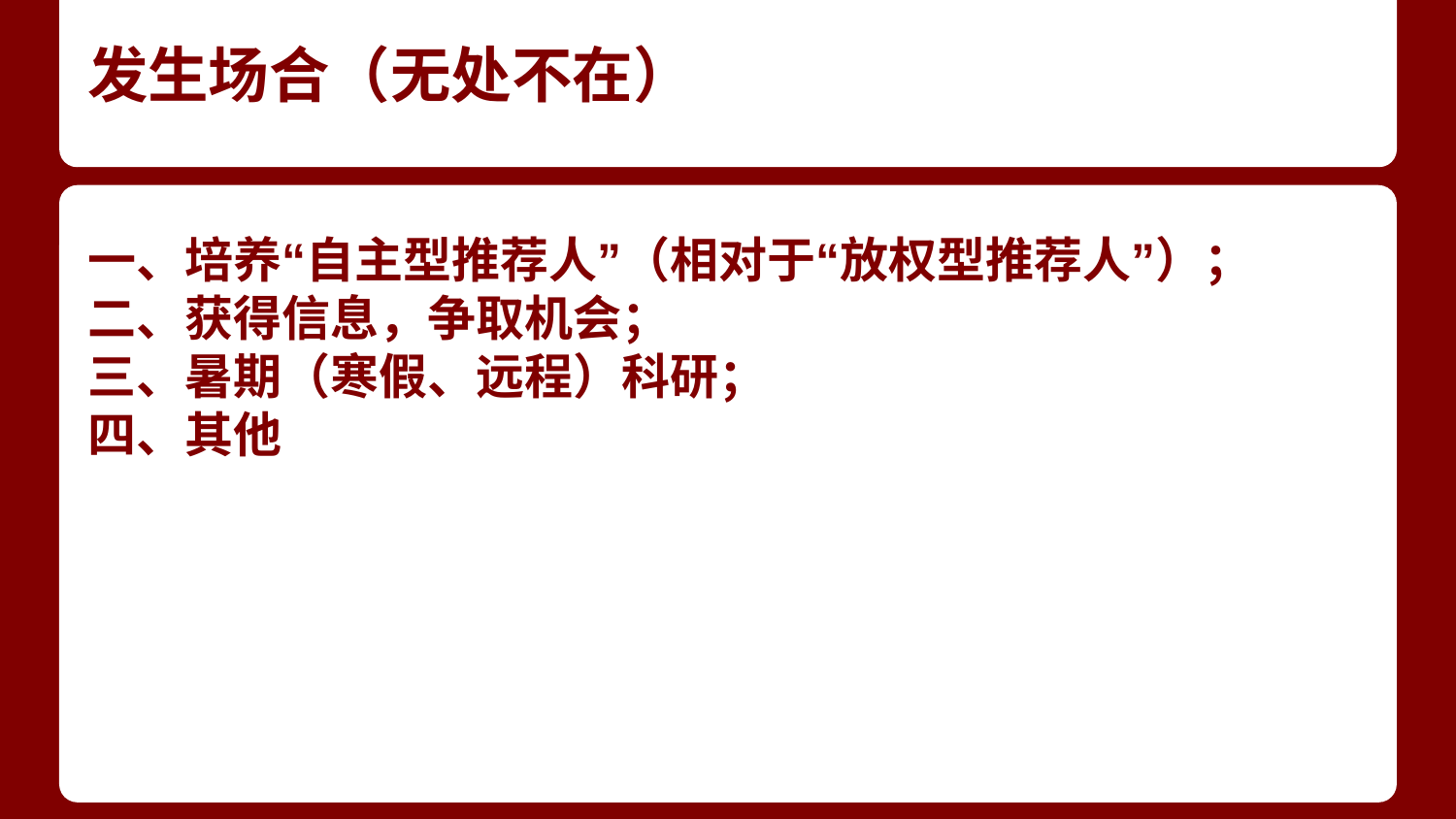

# 发生场合（无处不在）
一、培养“自主型推荐人”（相对于“放权型推荐人”）；
二、获得信息，争取机会；
三、暑期（寒假、远程）科研；
四、其他